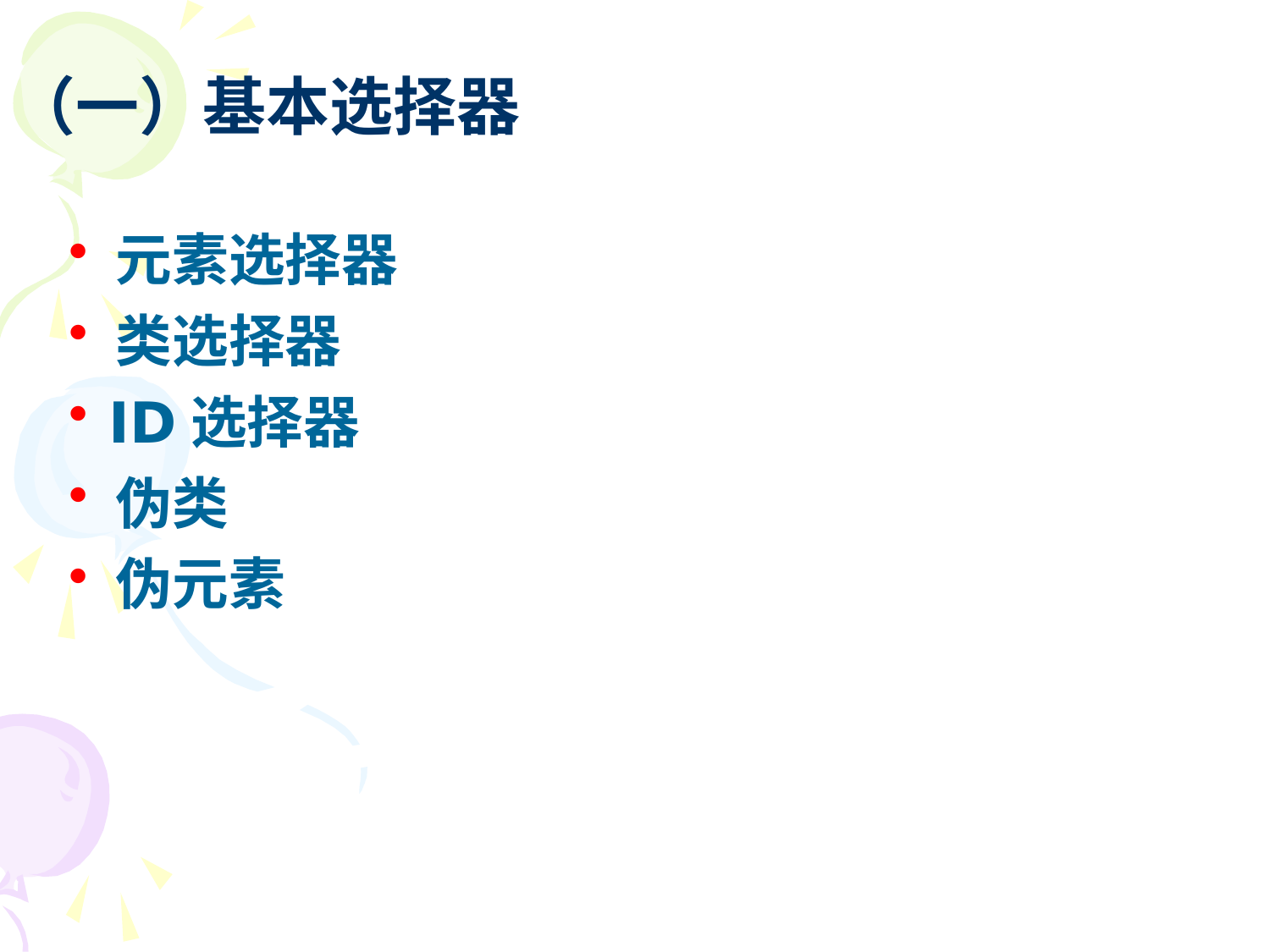

# （一）基本选择器
 元素选择器
 类选择器
 ID选择器
 伪类
 伪元素